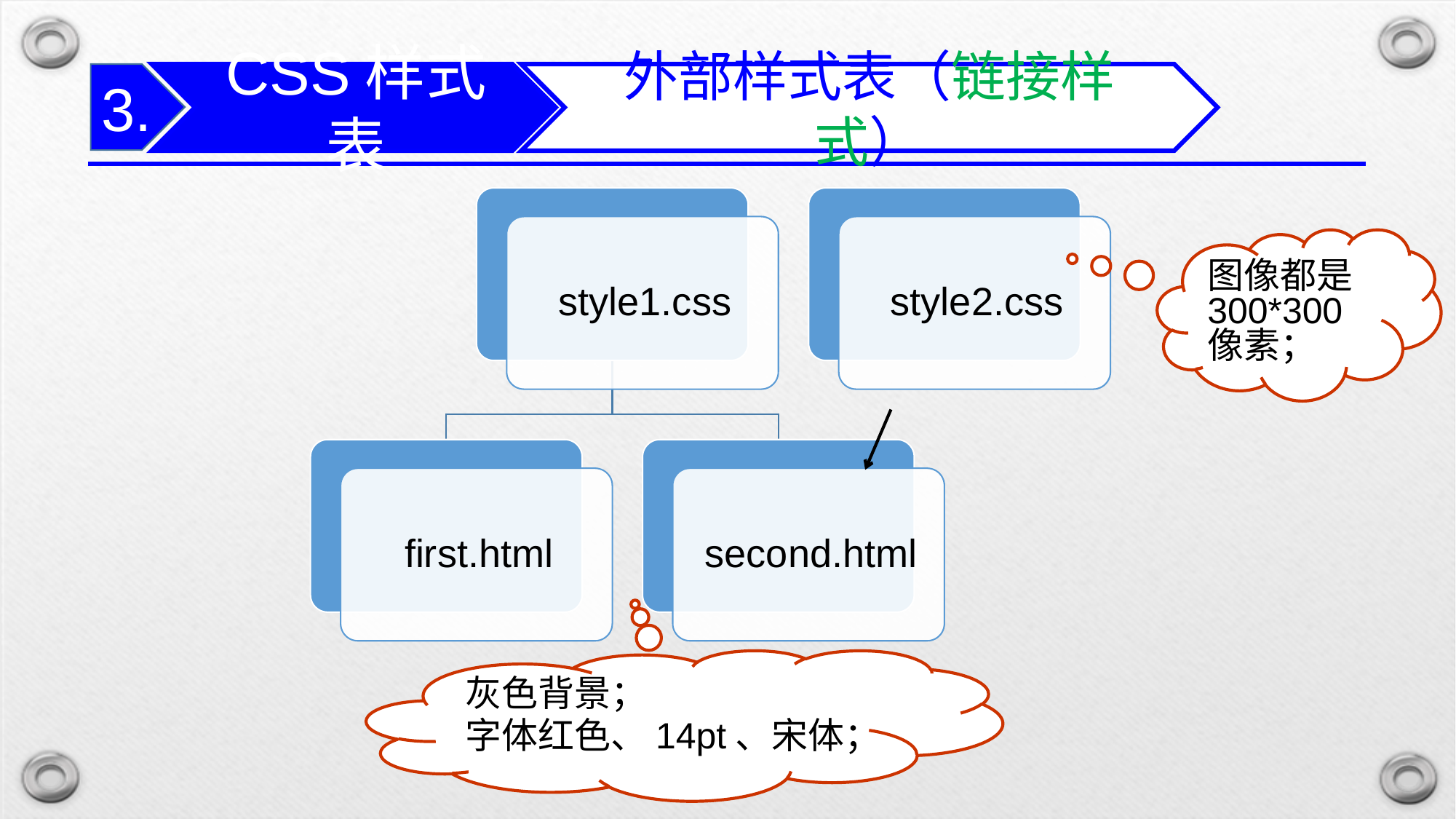

CSS样式表

3.
外部样式表（链接样式）
style1.css
first.html
second.html
style2.css
图像都是300*300像素；
灰色背景；
字体红色、14pt、宋体；